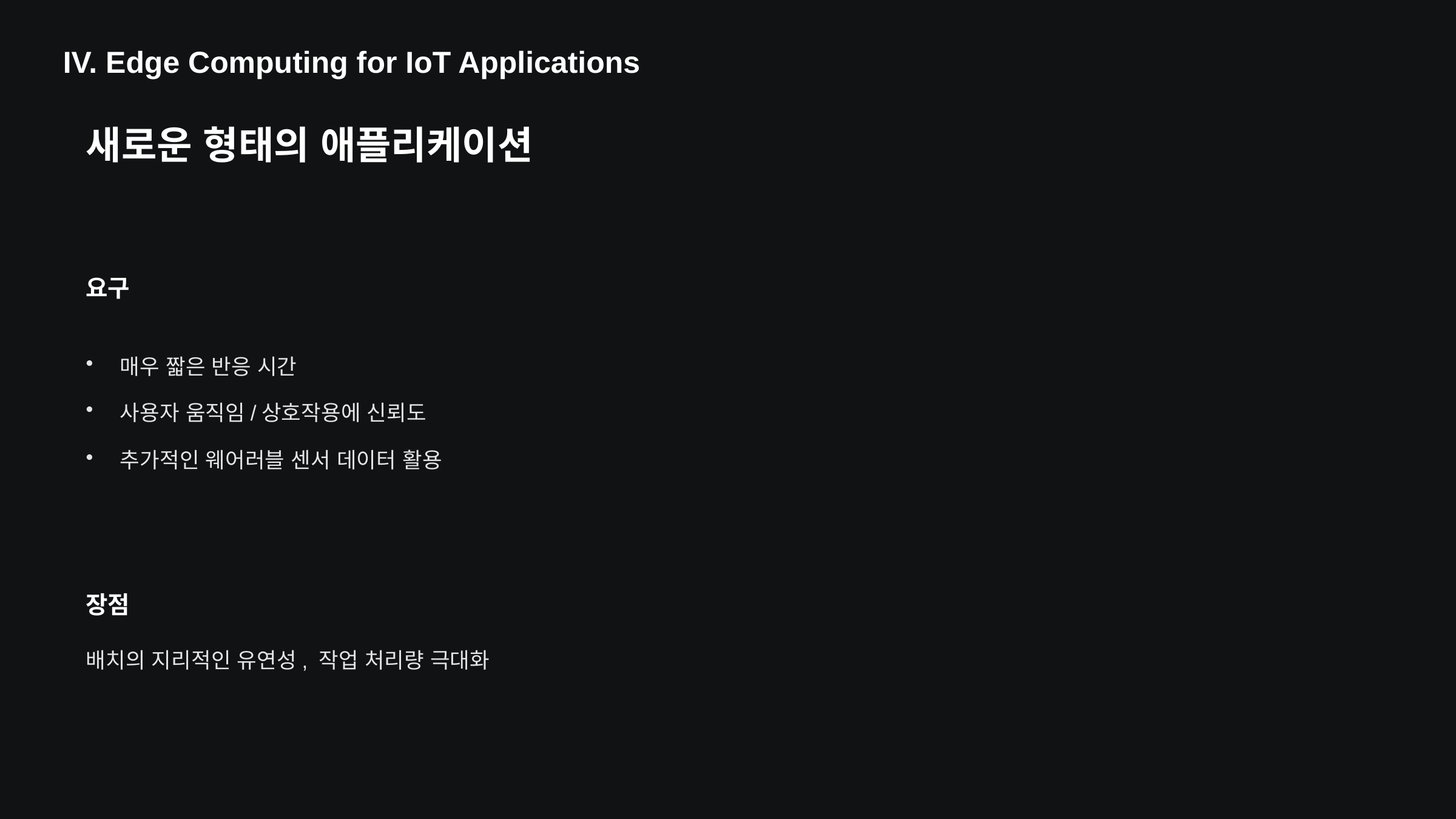

IV. Edge Computing for IoT Applications

새로운 형태의 애플리케이션

요구
매우 짧은 반응 시간
사용자 움직임/상호작용에 신뢰도
추가적인 웨어러블 센서 데이터 활용
장점
배치의 지리적인 유연성, 작업 처리량 극대화